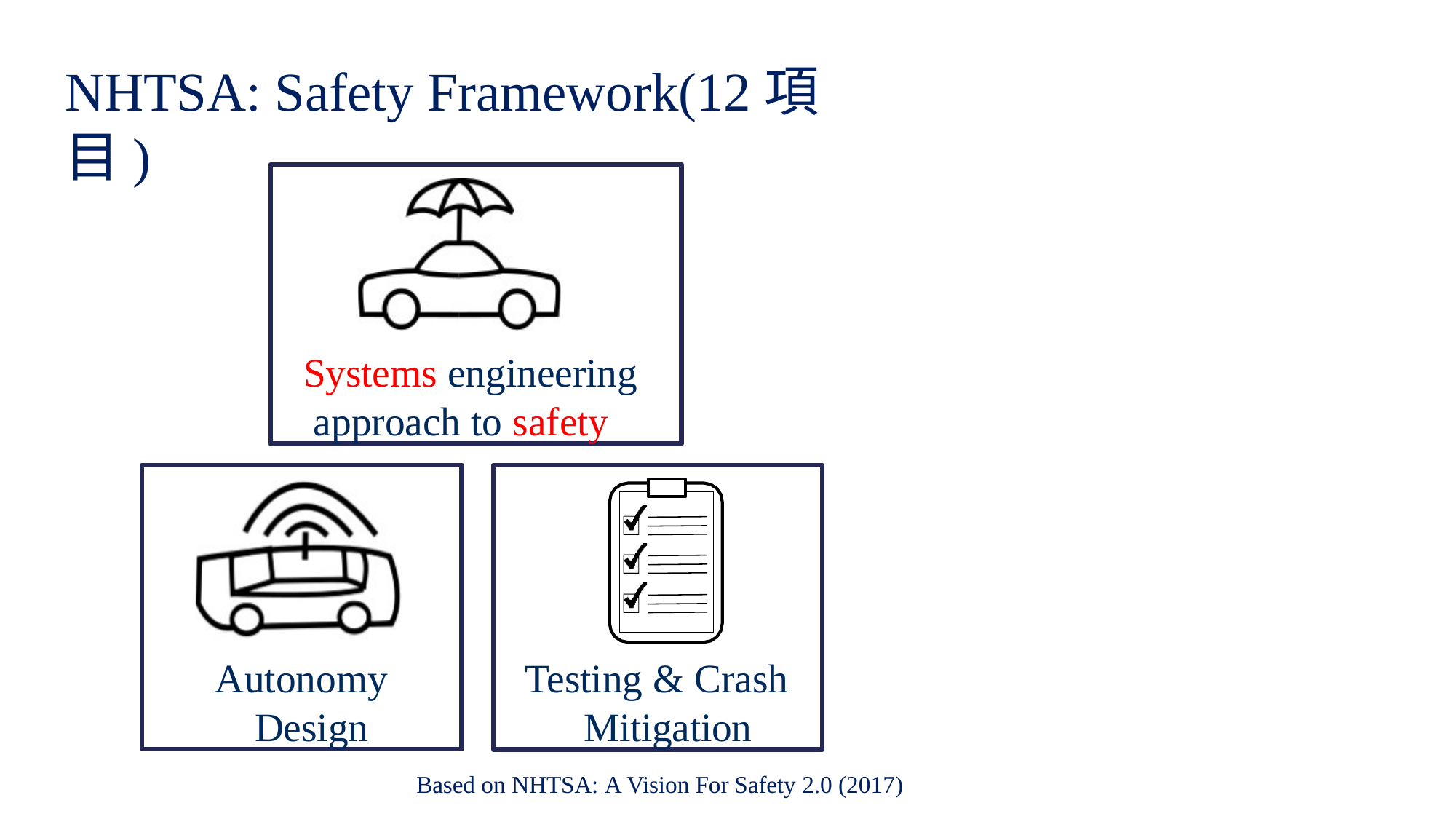

# NHTSA: Safety Framework(12項目)

Systems engineering  approach to safety

Autonomy  Design

Testing & Crash  Mitigation

Based on NHTSA: A Vision For Safety 2.0 (2017)